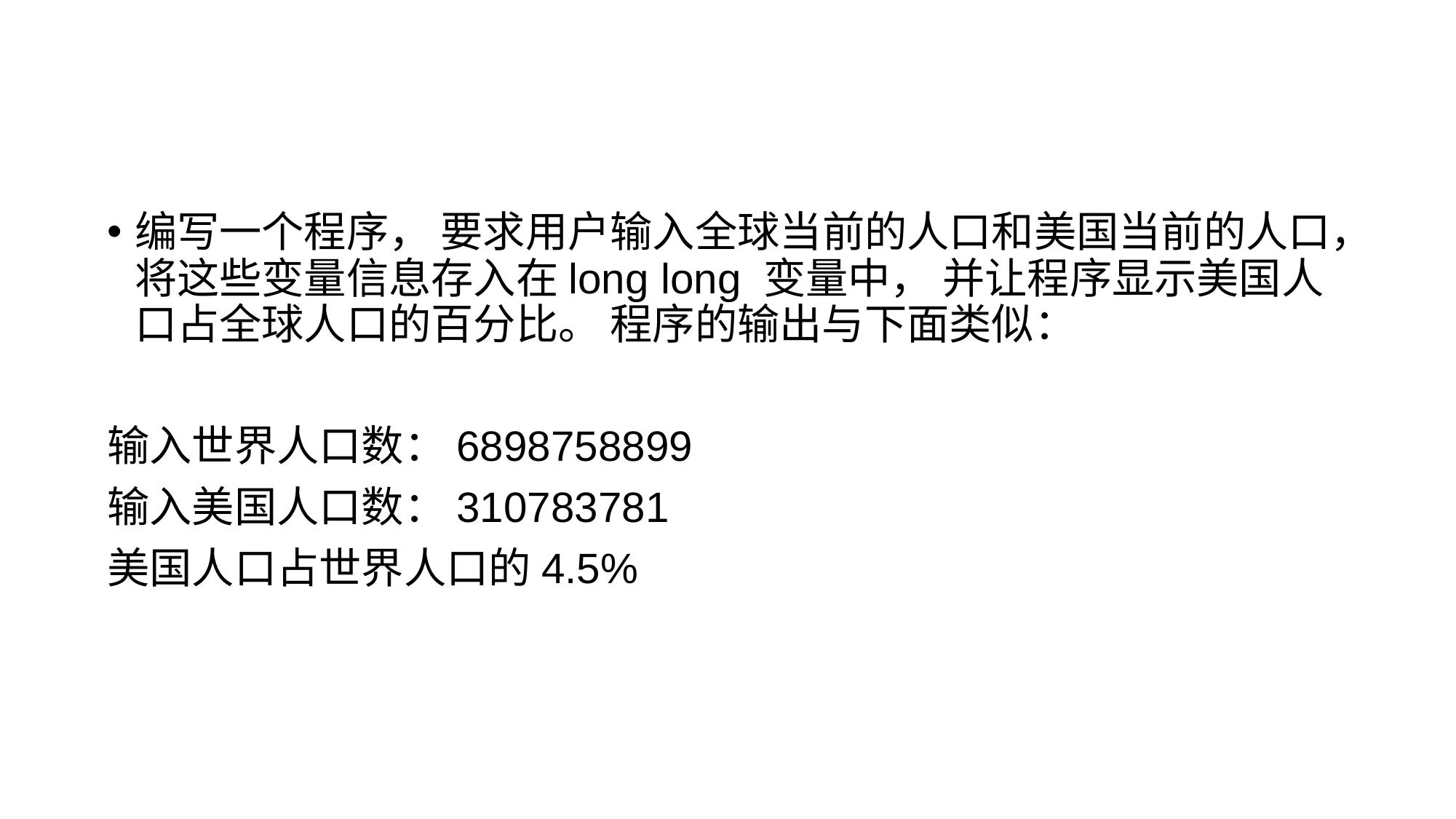

#
编写一个程序， 要求用户输入全球当前的人口和美国当前的人口，将这些变量信息存入在long long 变量中， 并让程序显示美国人口占全球人口的百分比。 程序的输出与下面类似：

输入世界人口数：6898758899
输入美国人口数：310783781
美国人口占世界人口的4.5%